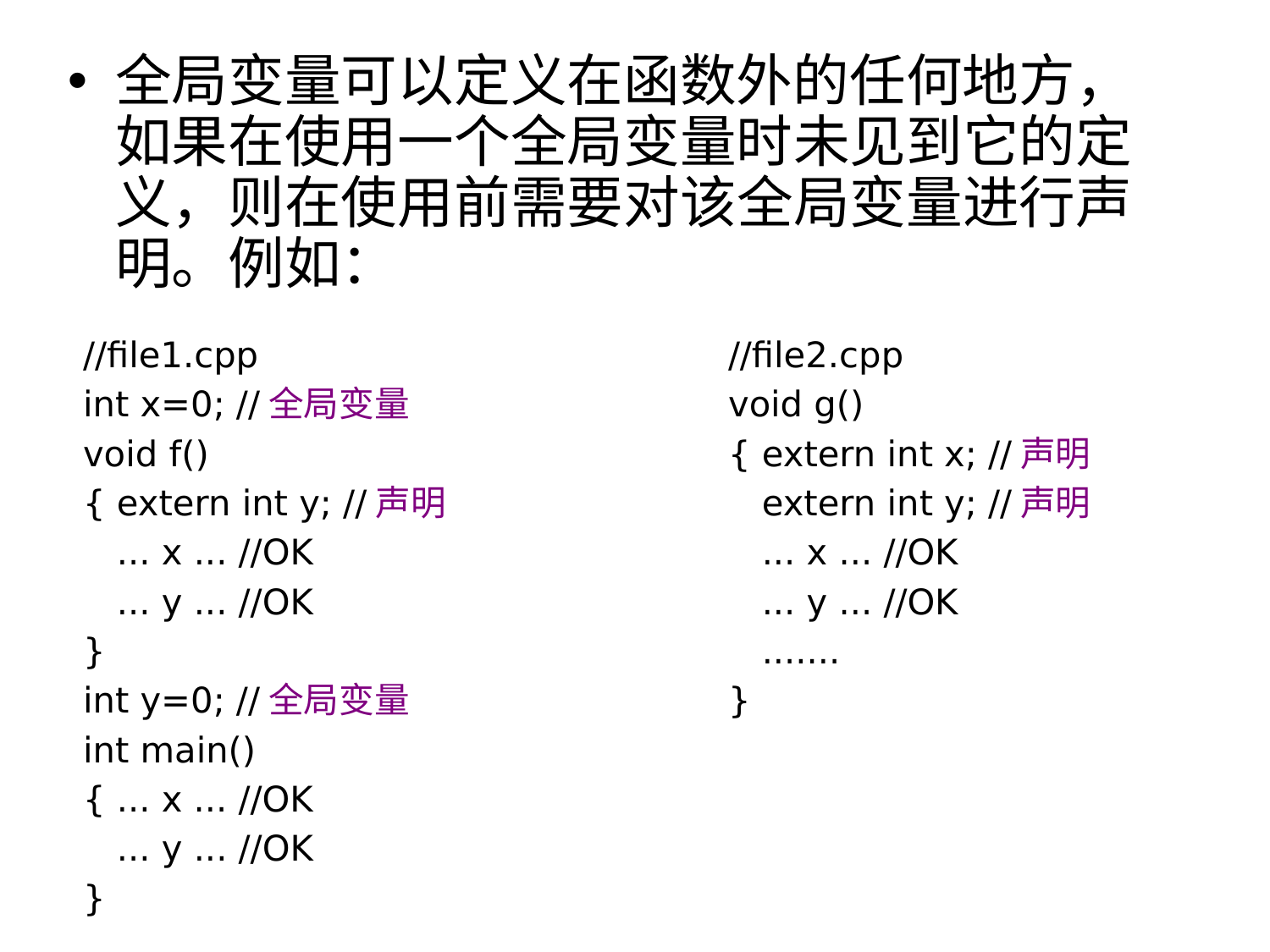

全局变量可以定义在函数外的任何地方，如果在使用一个全局变量时未见到它的定义，则在使用前需要对该全局变量进行声明。例如：
//file1.cpp
int x=0; //全局变量
void f()
{ extern int y; //声明
   ... x ... //OK
   ... y ... //OK
}
int y=0; //全局变量
int main()
{ ... x ... //OK
   ... y ... //OK
}
//file2.cpp
void g()
{ extern int x; //声明
   extern int y; //声明
   ... x ... //OK
   ... y ... //OK
   .......
}